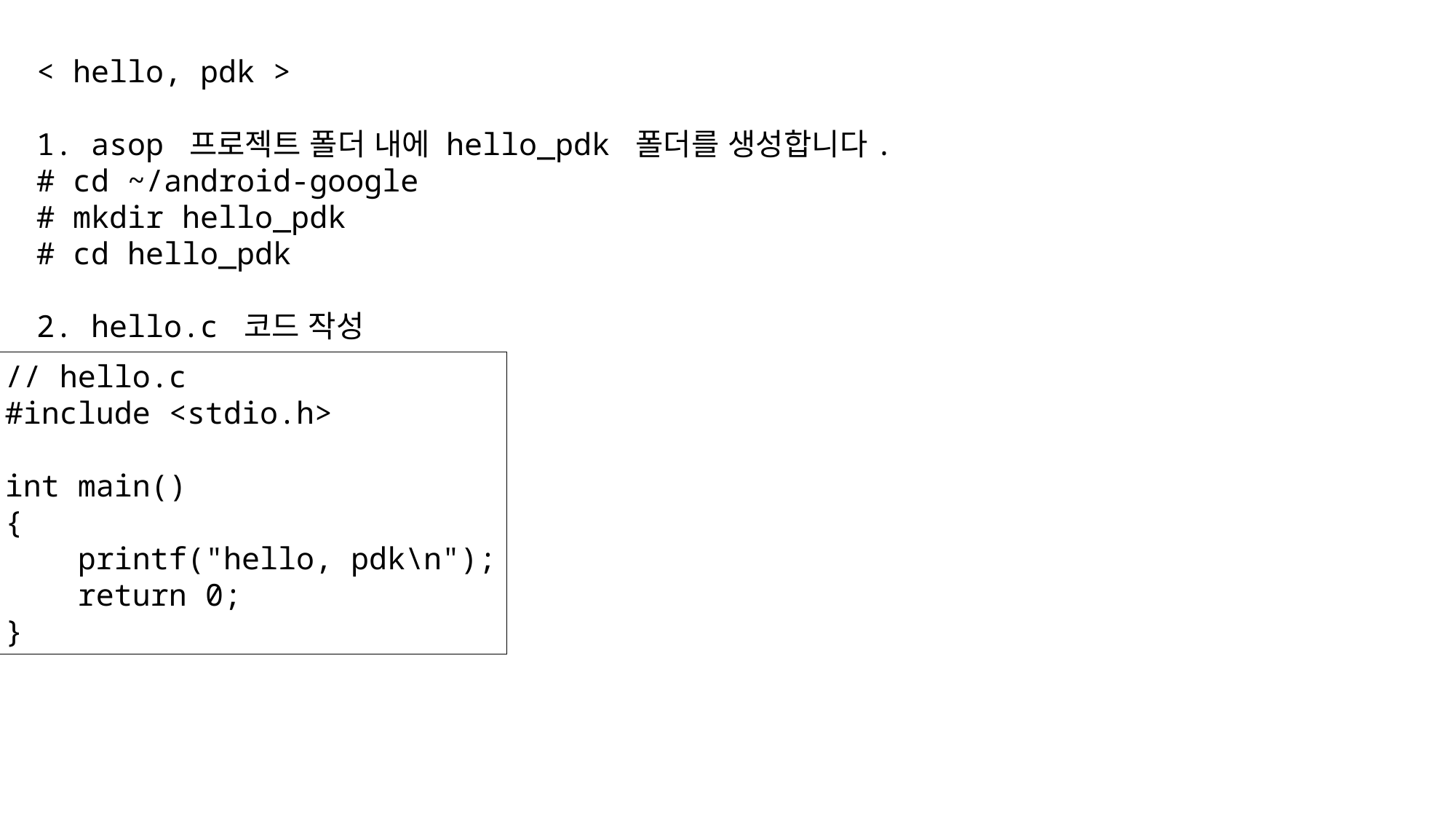

< hello, pdk >

1. asop 프로젝트 폴더 내에 hello_pdk 폴더를 생성합니다.
# cd ~/android-google
# mkdir hello_pdk
# cd hello_pdk

2. hello.c 코드 작성
// hello.c
#include <stdio.h>

int main()
{
    printf("hello, pdk\n");
    return 0;
}